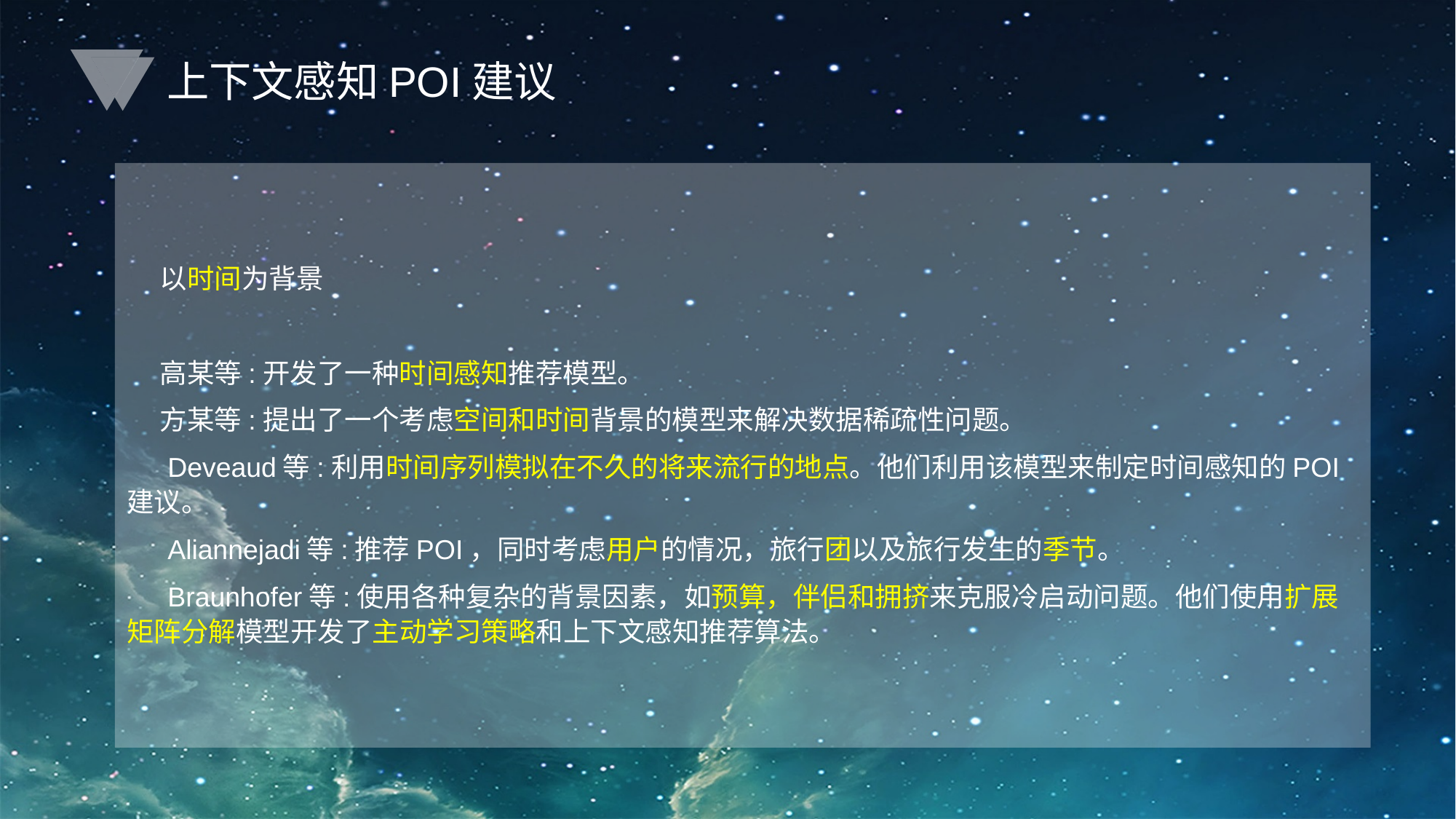

上下文感知POI建议

以时间为背景

高某等:开发了一种时间感知推荐模型。
方某等:提出了一个考虑空间和时间背景的模型来解决数据稀疏性问题。
 Deveaud等:利用时间序列模拟在不久的将来流行的地点。他们利用该模型来制定时间感知的POI建议。
 Aliannejadi等:推荐POI，同时考虑用户的情况，旅行团以及旅行发生的季节。
 Braunhofer等:使用各种复杂的背景因素，如预算，伴侣和拥挤来克服冷启动问题。他们使用扩展矩阵分解模型开发了主动学习策略和上下文感知推荐算法。